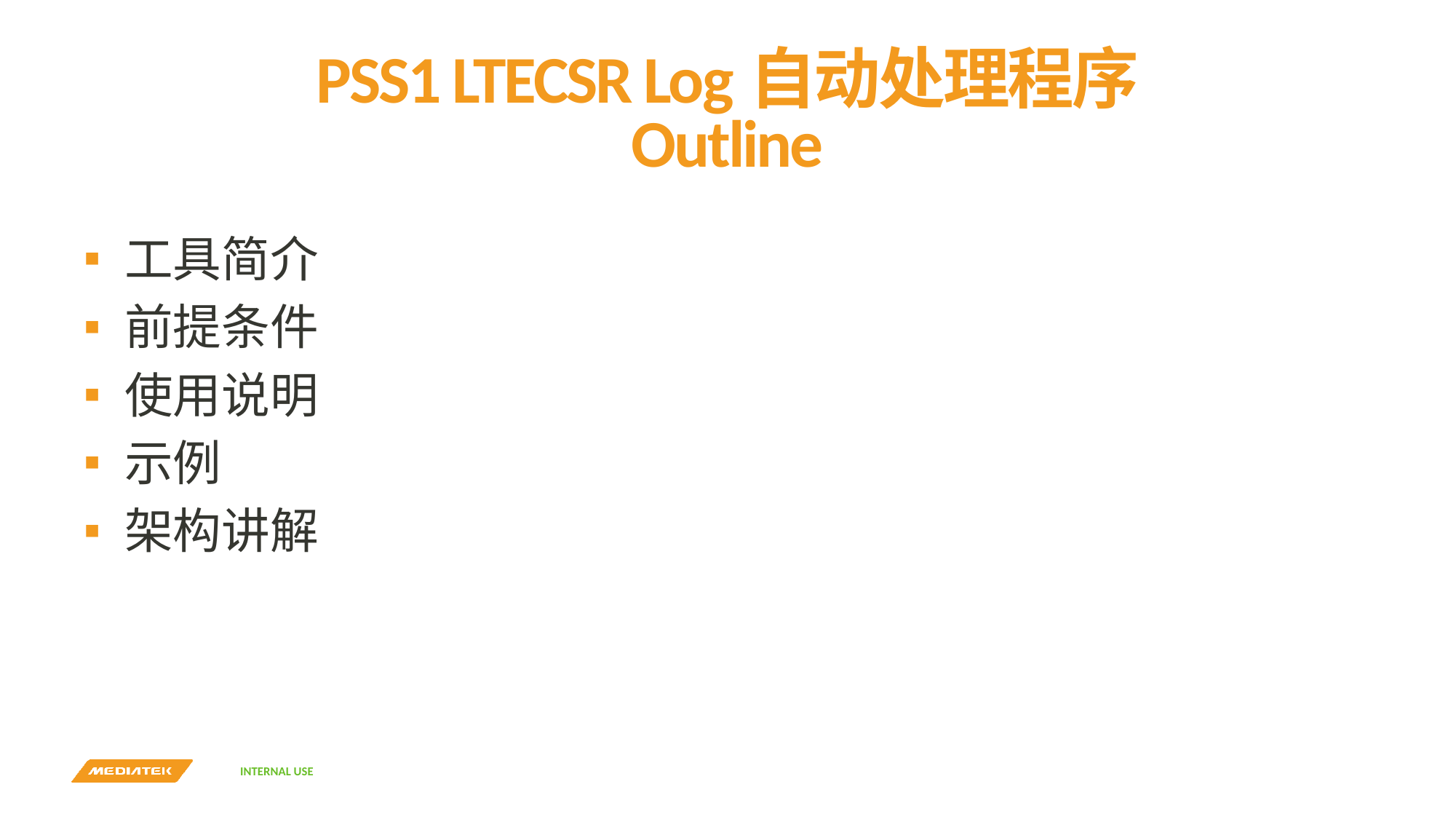

# PSS1 LTECSR Log自动处理程序 Outline
工具简介
前提条件
使用说明
示例
架构讲解